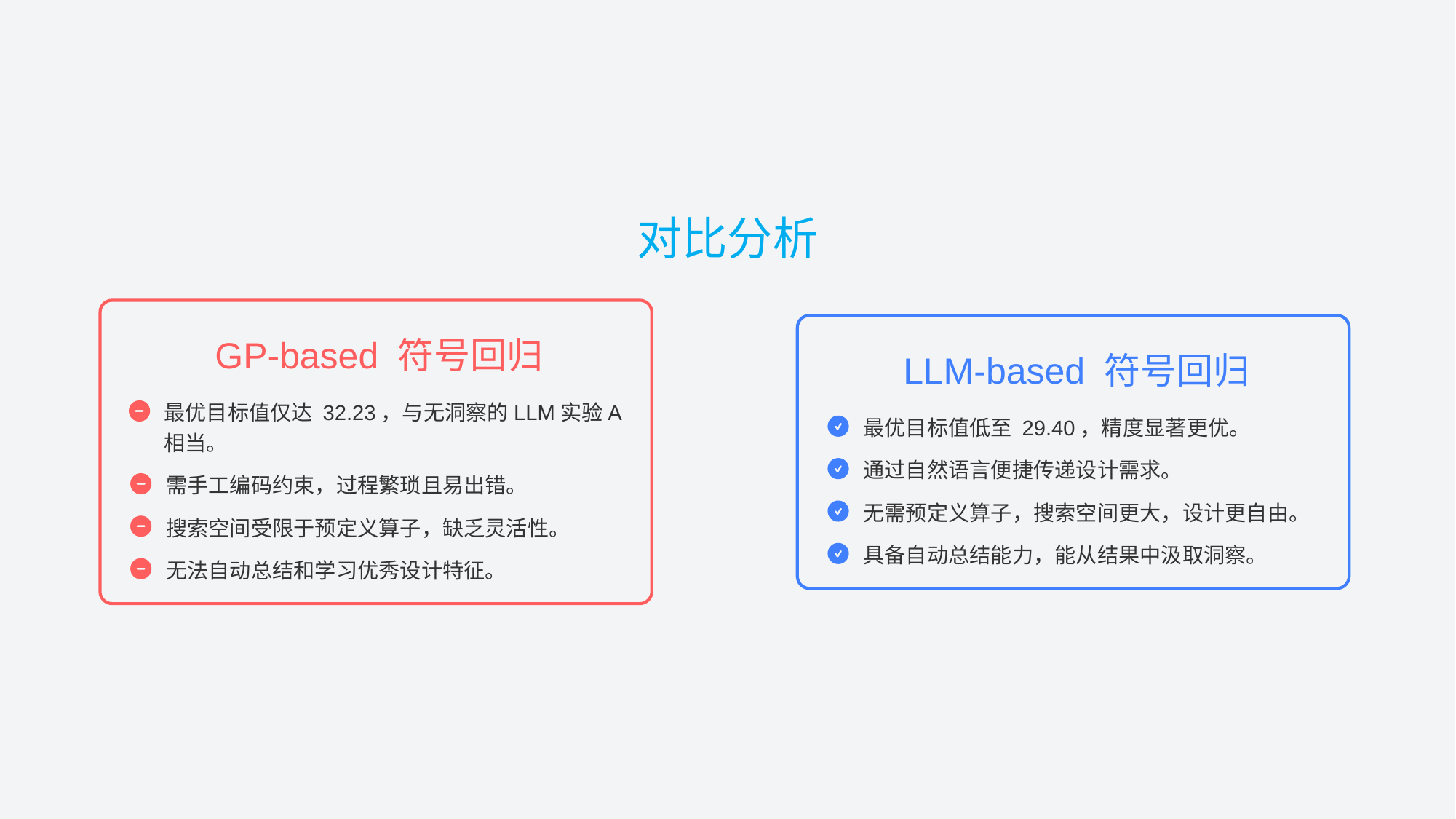

对比分析

GP-based 符号回归
LLM-based 符号回归
最优目标值仅达 32.23，与无洞察的LLM实验A相当。

最优目标值低至 29.40，精度显著更优。

通过自然语言便捷传递设计需求。

需手工编码约束，过程繁琐且易出错。

无需预定义算子，搜索空间更大，设计更自由。

搜索空间受限于预定义算子，缺乏灵活性。

具备自动总结能力，能从结果中汲取洞察。

无法自动总结和学习优秀设计特征。